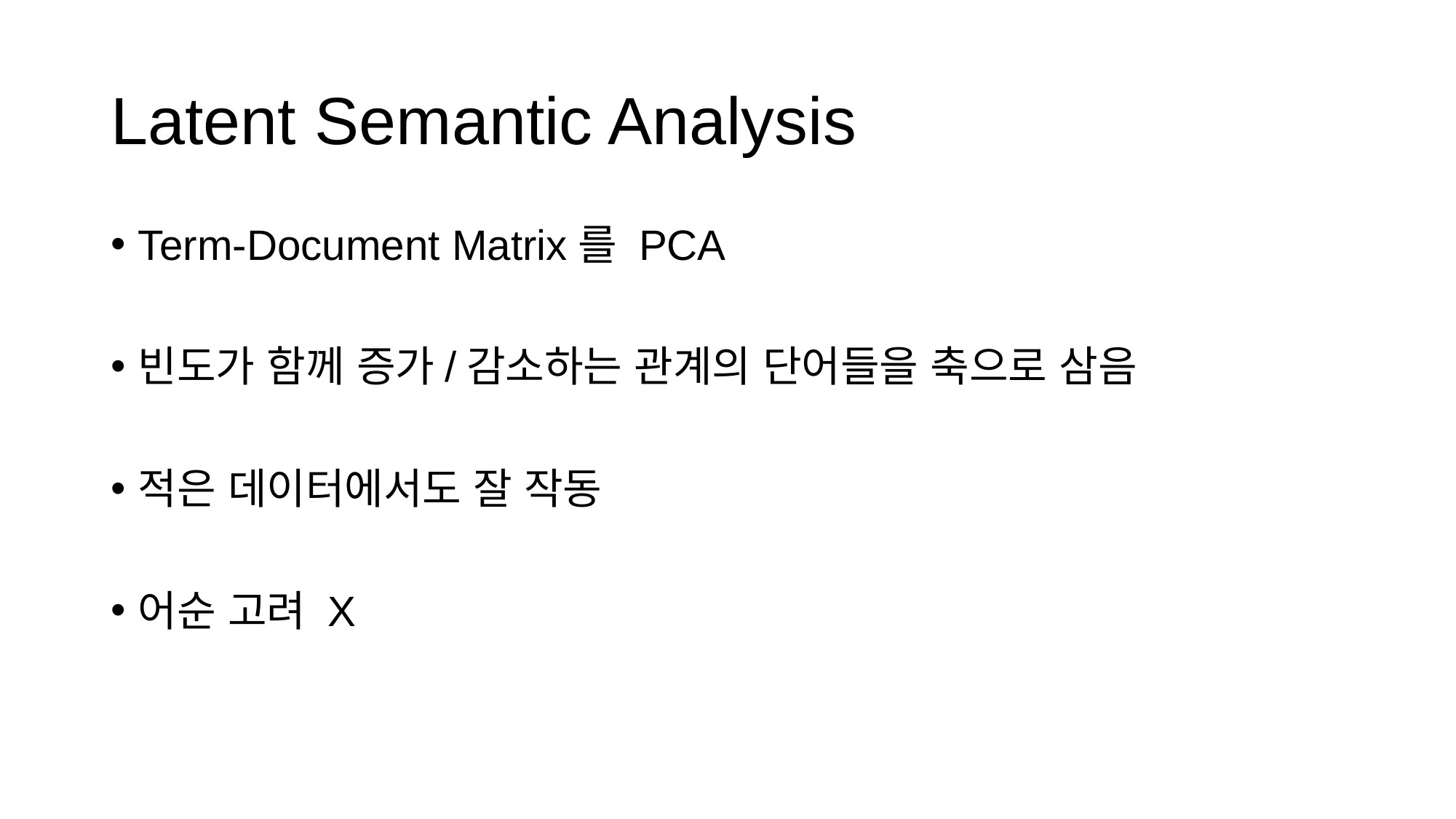

# Latent Semantic Analysis
Term-Document Matrix를 PCA

빈도가 함께 증가/감소하는 관계의 단어들을 축으로 삼음

적은 데이터에서도 잘 작동

어순 고려 X